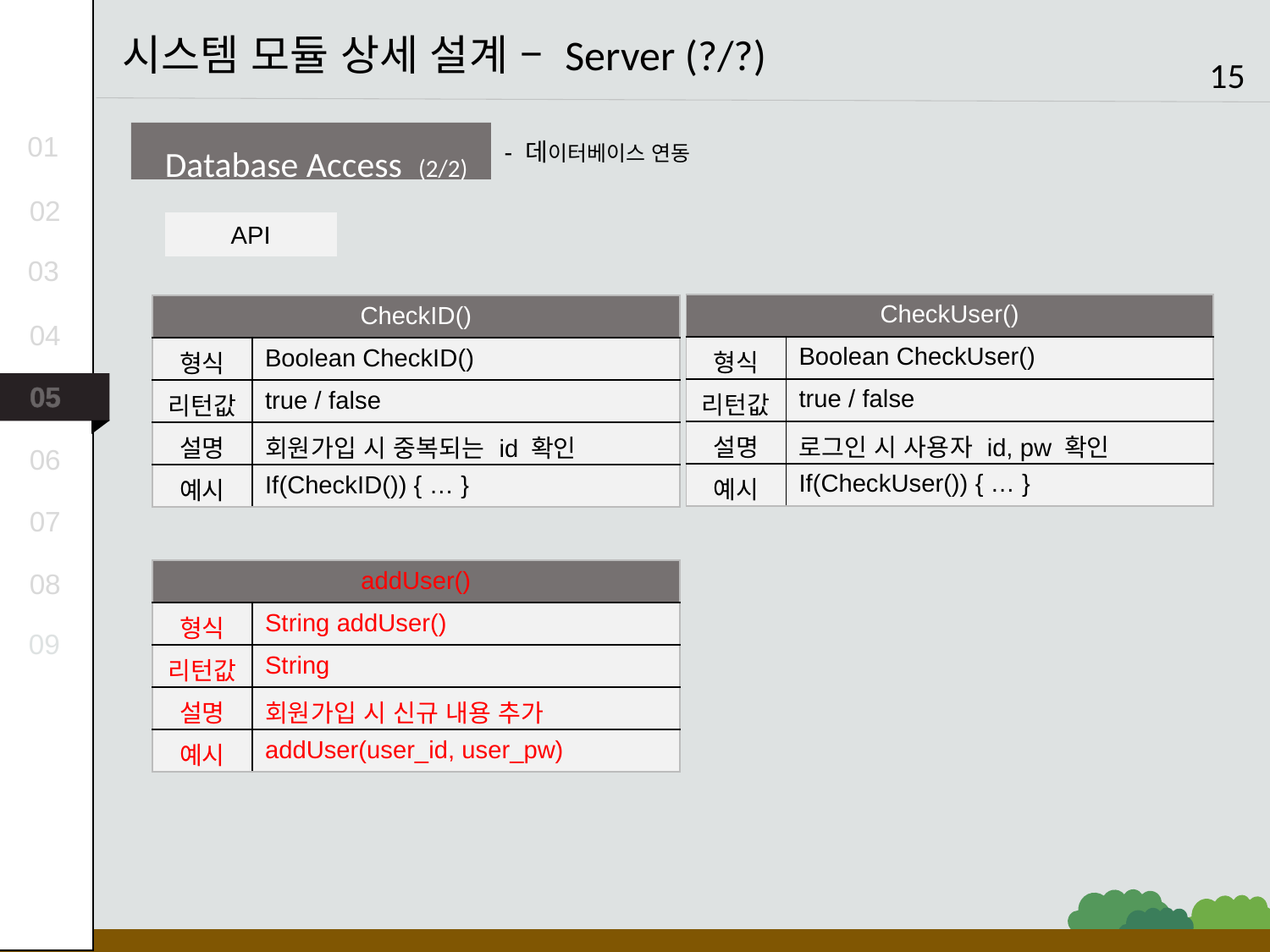

시스템 모듈 상세 설계 – Server (?/?)
15
Database Access  (2/2)

- 데이터베이스 연동
API
01
02
03
| CheckUser() |  |
| --- | --- |
| 형식 | Boolean CheckUser() |
| 리턴값 | true / false |
| 설명 | 로그인 시 사용자 id, pw 확인 |
| 예시 | If(CheckUser()) { … } |
| CheckID() |  |
| --- | --- |
| 형식 | Boolean CheckID() |
| 리턴값 | true / false |
| 설명 | 회원가입 시 중복되는 id 확인 |
| 예시 | If(CheckID()) { … } |

04
05

06
07
08
| addUser() |  |
| --- | --- |
| 형식 | String addUser() |
| 리턴값 | String |
| 설명 | 회원가입 시 신규 내용 추가 |
| 예시 | addUser(user\_id, user\_pw) |
09